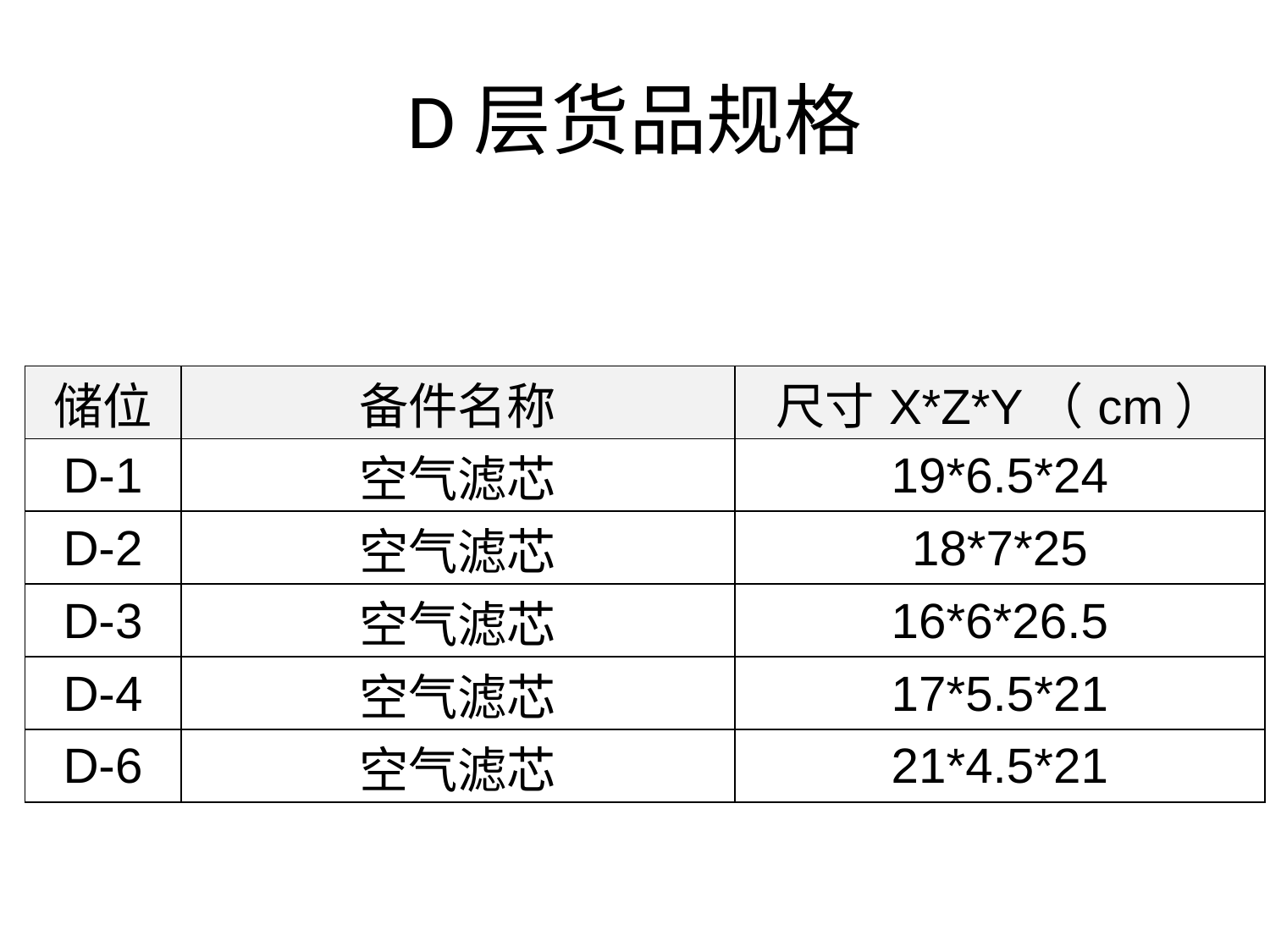

# D层货品规格
| 储位 | 备件名称 | 尺寸X\*Z\*Y（cm） |
| --- | --- | --- |
| D-1 | 空气滤芯 | 19\*6.5\*24 |
| D-2 | 空气滤芯 | 18\*7\*25 |
| D-3 | 空气滤芯 | 16\*6\*26.5 |
| D-4 | 空气滤芯 | 17\*5.5\*21 |
| D-6 | 空气滤芯 | 21\*4.5\*21 |